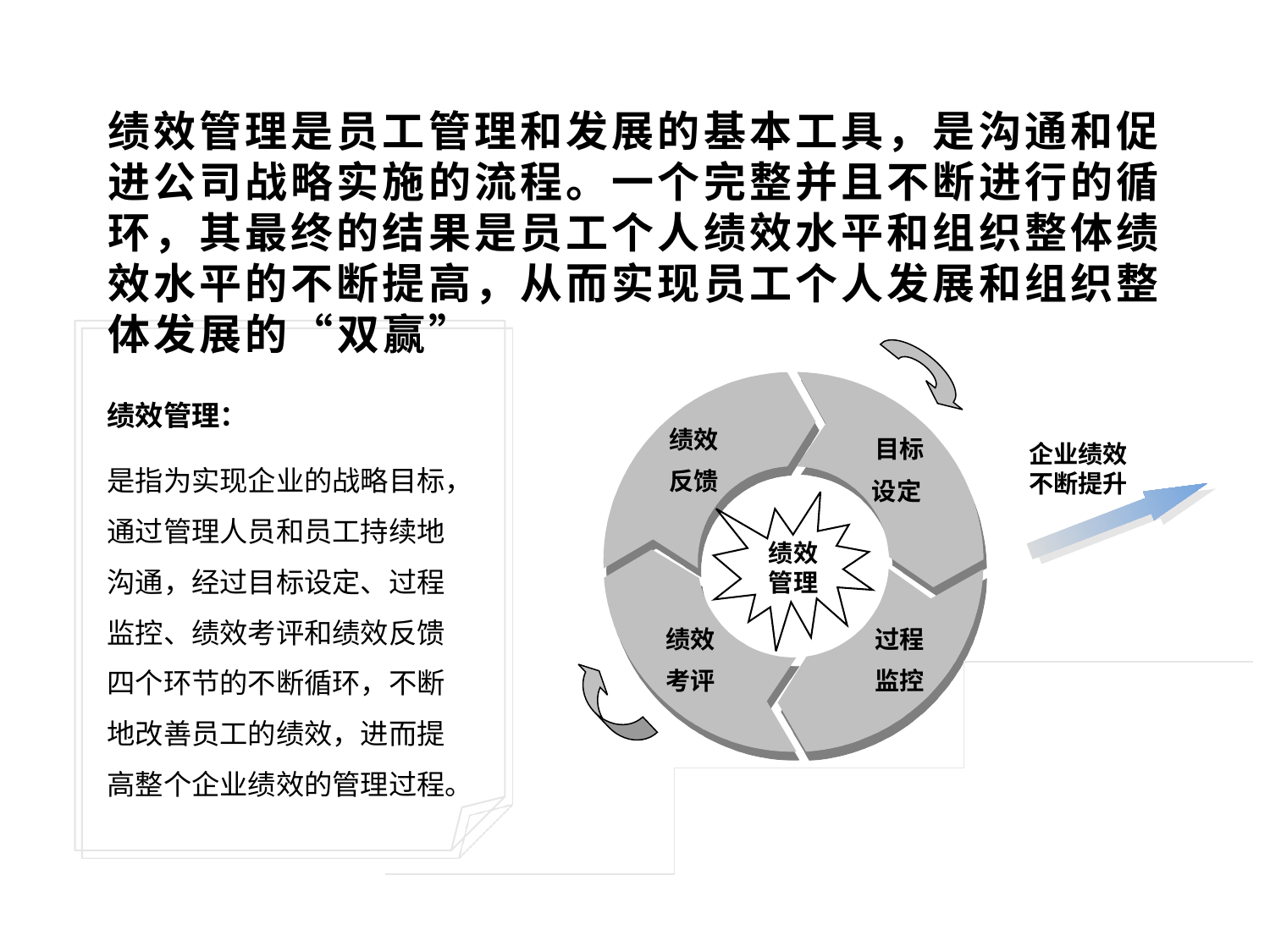

什么是绩效管理？
# 绩效管理是员工管理和发展的基本工具，是沟通和促进公司战略实施的流程。一个完整并且不断进行的循环，其最终的结果是员工个人绩效水平和组织整体绩效水平的不断提高，从而实现员工个人发展和组织整体发展的“双赢”

绩效管理：
是指为实现企业的战略目标，通过管理人员和员工持续地沟通，经过目标设定、过程监控、绩效考评和绩效反馈四个环节的不断循环，不断地改善员工的绩效，进而提高整个企业绩效的管理过程。
绩效
反馈
目标
设定
企业绩效
不断提升

绩效
管理
绩效
考评
过程
监控